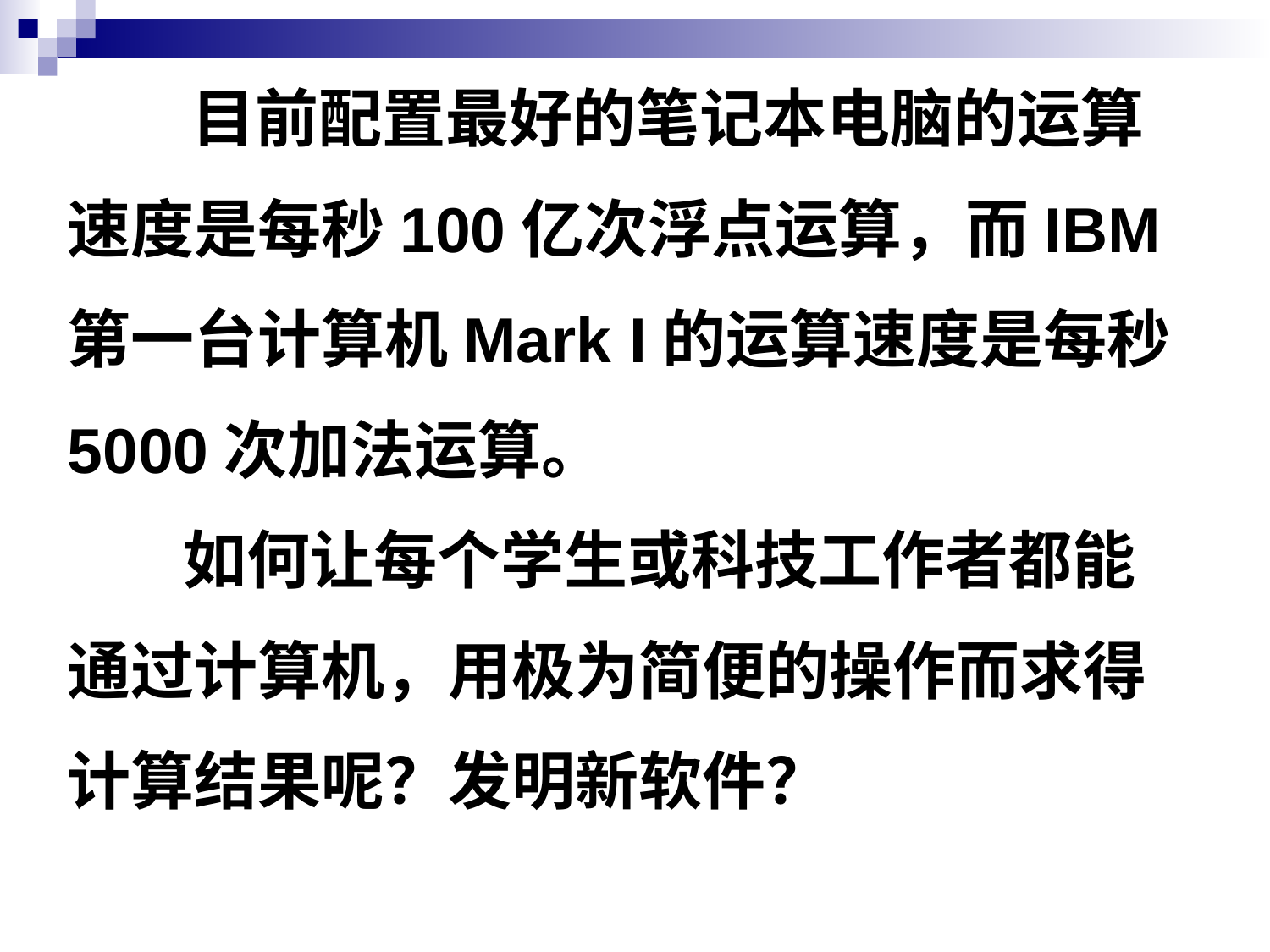

目前配置最好的笔记本电脑的运算速度是每秒100亿次浮点运算，而IBM第一台计算机Mark I的运算速度是每秒5000次加法运算。
       如何让每个学生或科技工作者都能通过计算机，用极为简便的操作而求得计算结果呢？发明新软件？